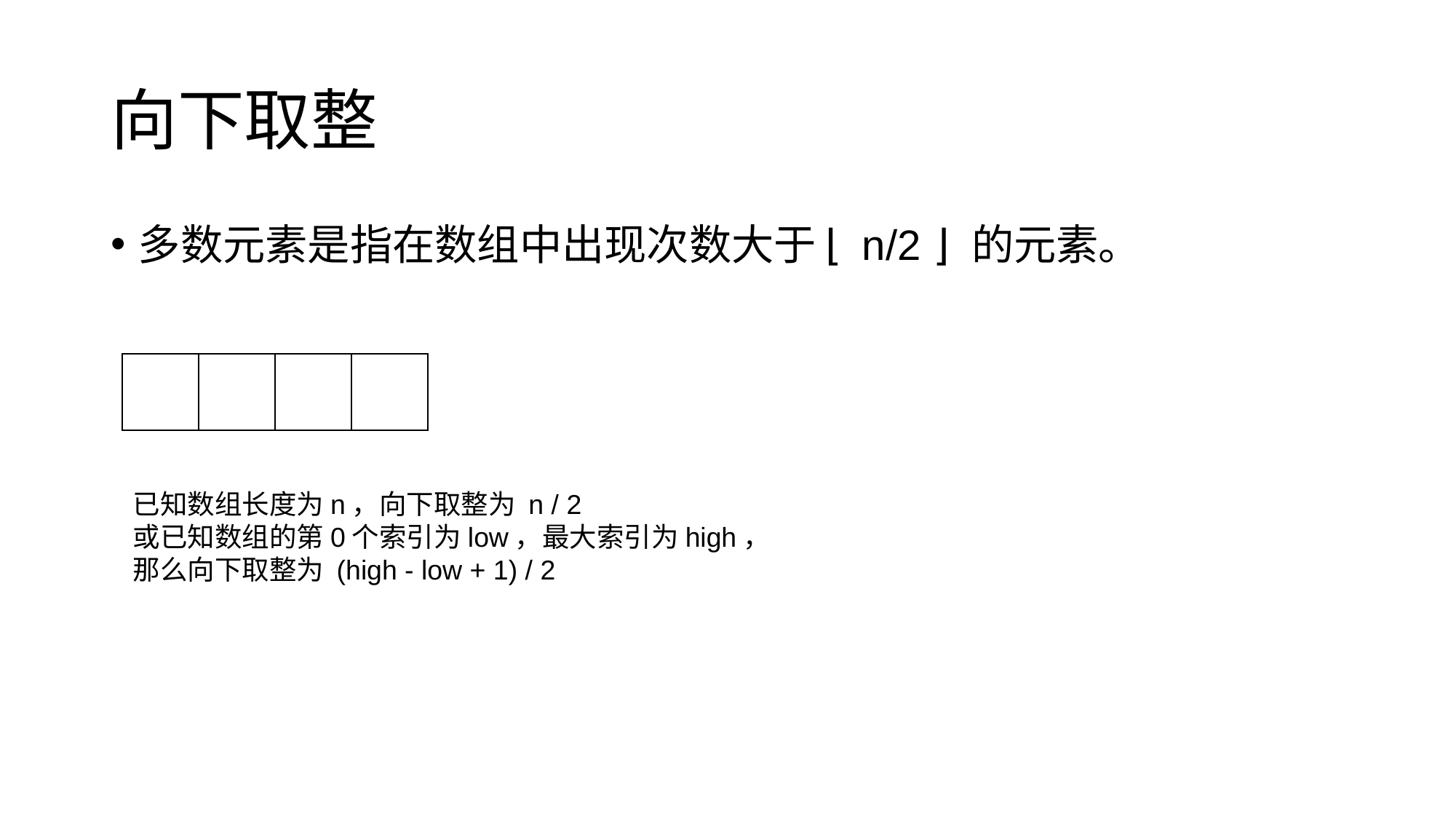

# 向下取整
多数元素是指在数组中出现次数大于 ⌊ n/2 ⌋ 的元素。

已知数组长度为n，向下取整为 n / 2
或已知数组的第0个索引为low，最大索引为high，
那么向下取整为 (high - low + 1) / 2